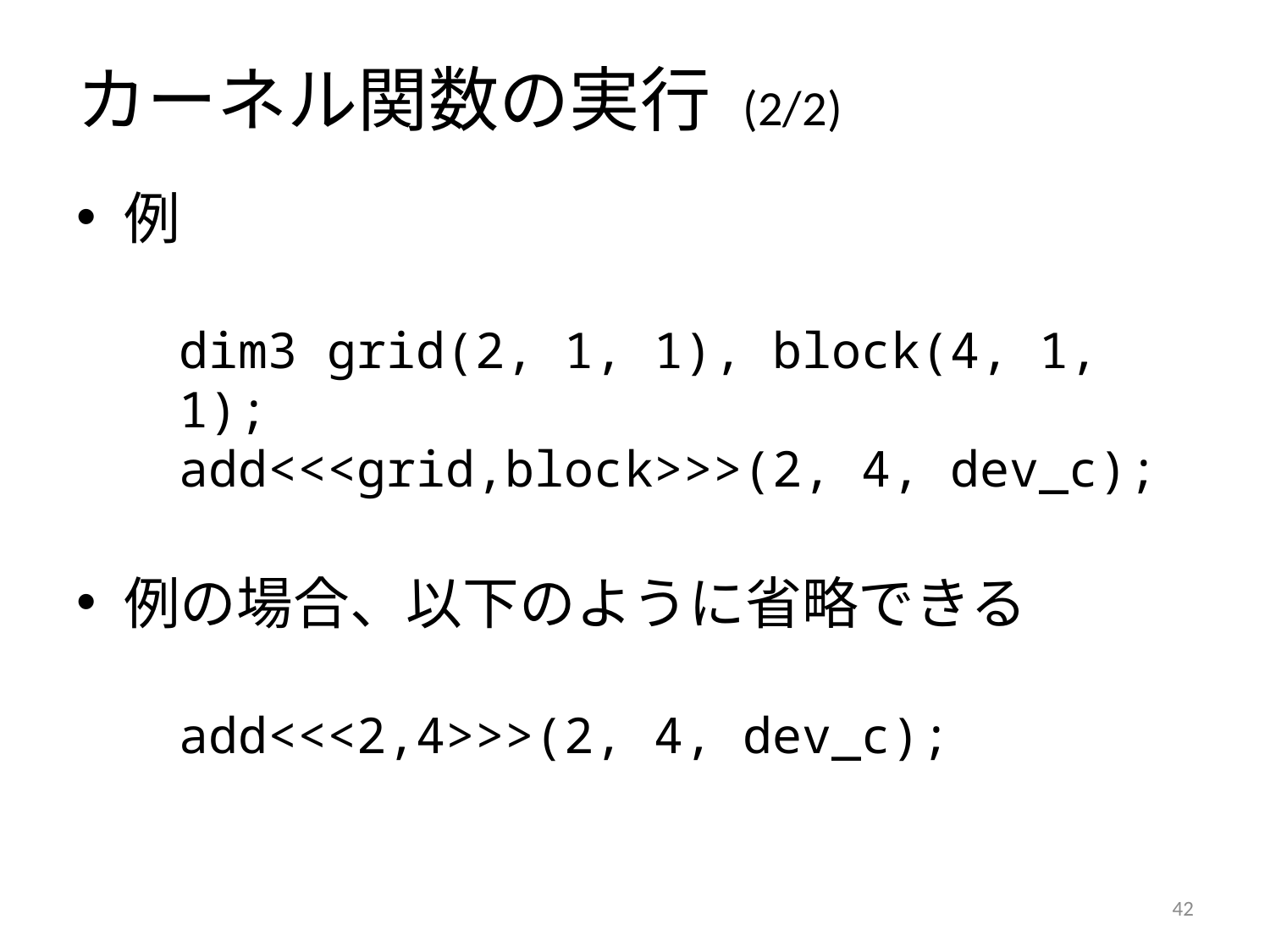

# カーネル関数の実行 (2/2)
例
dim3 grid(2, 1, 1), block(4, 1, 1);
add<<<grid,block>>>(2, 4, dev_c);
例の場合、以下のように省略できる
add<<<2,4>>>(2, 4, dev_c);
42